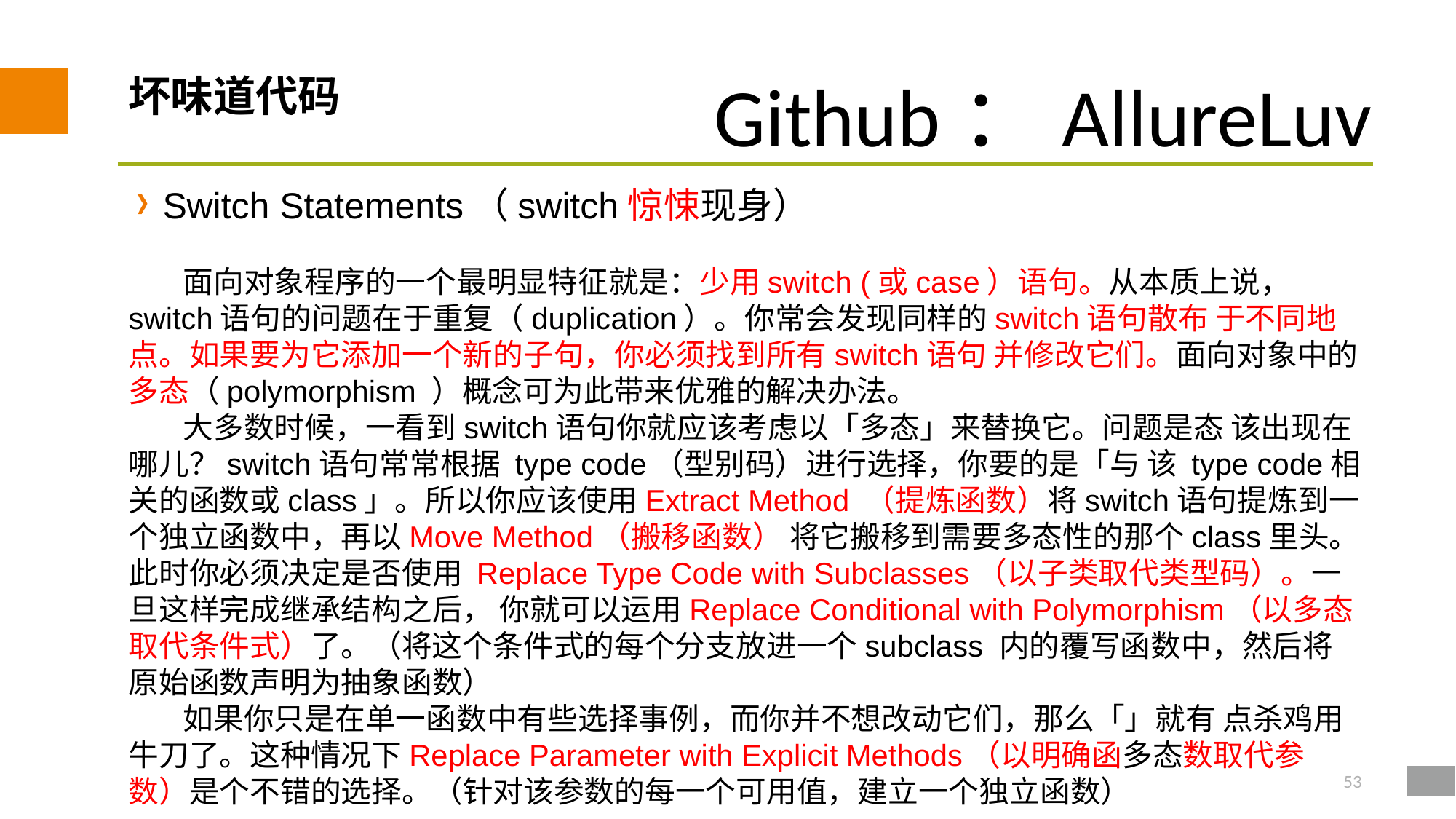

# 坏味道代码
Switch Statements（switch惊悚现身）

面向对象程序的一个最明显特征就是：少用switch (或case）语句。从本质上说， switch语句的问题在于重复（duplication）。你常会发现同样的switch语句散布 于不同地点。如果要为它添加一个新的子句，你必须找到所有switch语句 并修改它们。面向对象中的多态（polymorphism ）概念可为此带来优雅的解决办法。
大多数时候，一看到switch语句你就应该考虑以「多态」来替换它。问题是态 该出现在哪儿？switch语句常常根据 type code（型别码）进行选择，你要的是「与 该 type code相关的函数或class」。所以你应该使用Extract Method （提炼函数）将switch语句提炼到一个独立函数中，再以Move Method（搬移函数） 将它搬移到需要多态性的那个class里头。此时你必须决定是否使用 Replace Type Code with Subclasses（以子类取代类型码）。一旦这样完成继承结构之后， 你就可以运用Replace Conditional with Polymorphism（以多态取代条件式）了。（将这个条件式的每个分支放进一个subclass 内的覆写函数中，然后将原始函数声明为抽象函数）
如果你只是在单一函数中有些选择事例，而你并不想改动它们，那么「」就有 点杀鸡用牛刀了。这种情况下Replace Parameter with Explicit Methods（以明确函多态数取代参数）是个不错的选择。（针对该参数的每一个可用值，建立一个独立函数）
53